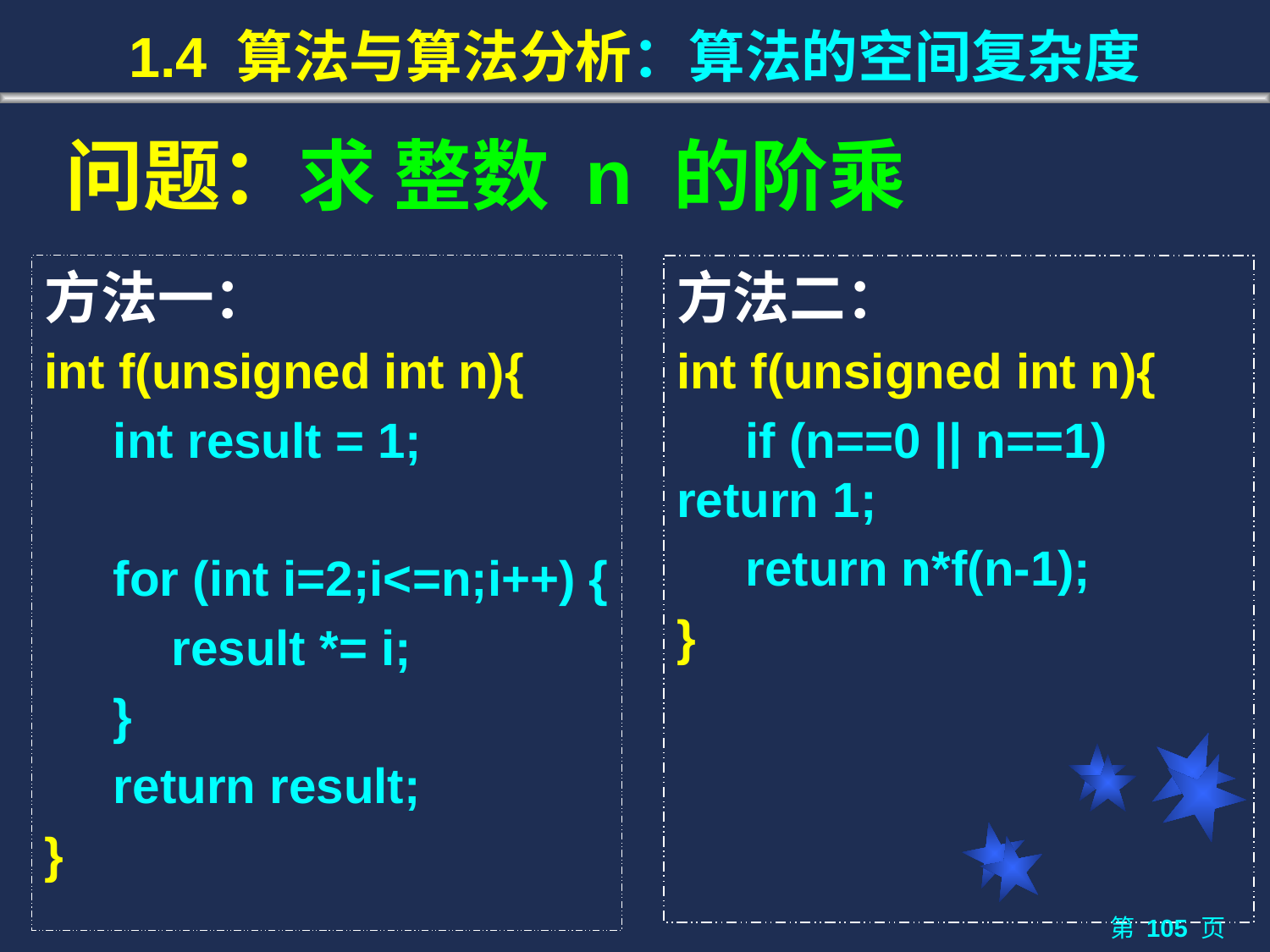

# 1.4 算法与算法分析：算法的空间复杂度
问题：求 整数 n 的阶乘
方法一：
int f(unsigned int n){
     int result = 1;

     for (int i=2;i<=n;i++) {
	result *= i;
     }
     return result;
}
方法二：
int f(unsigned int n){
     if (n==0 || n==1) 	return 1;
     return n*f(n-1);
}

第 105 页